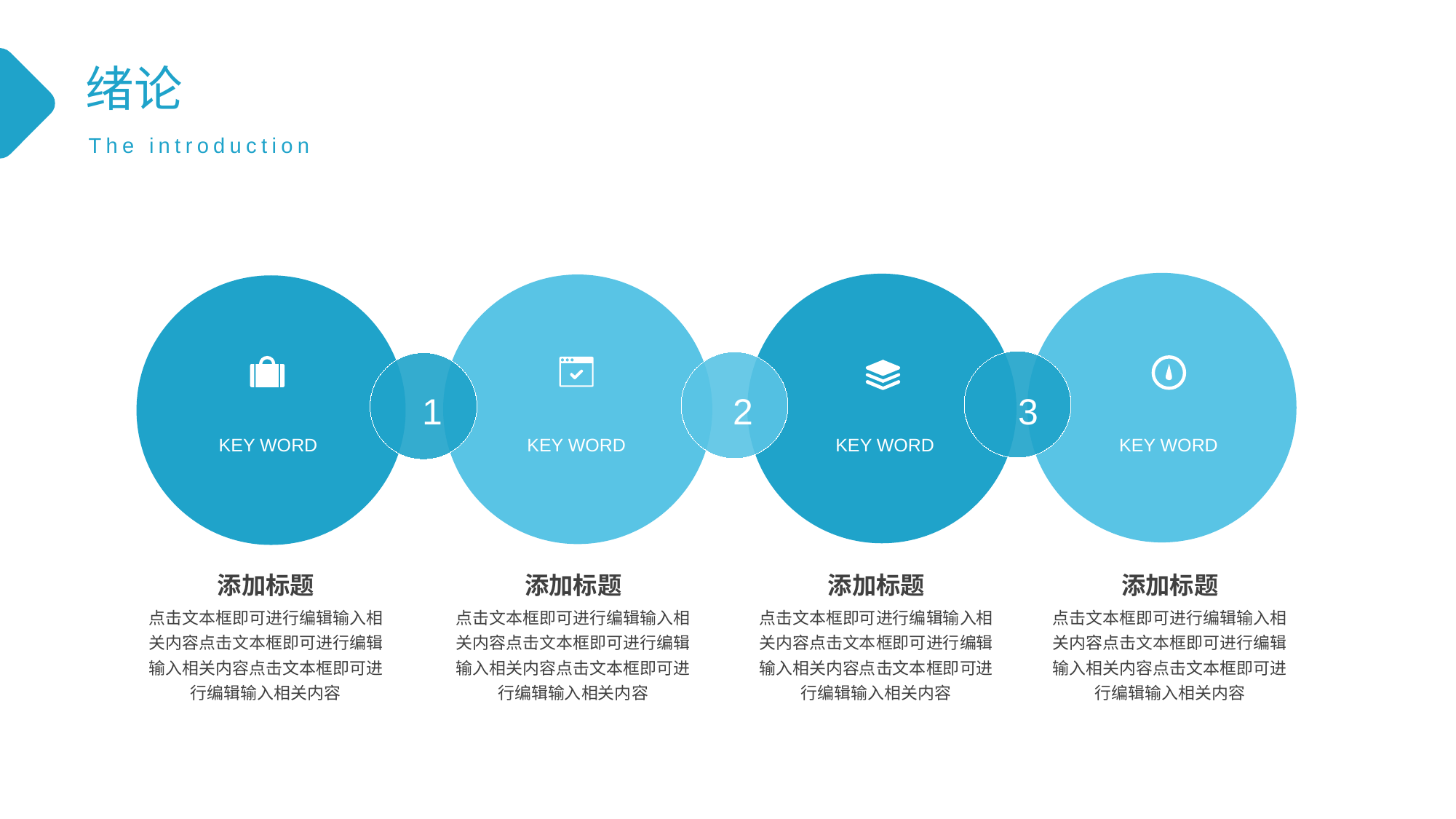

绪论

The introduction

1
2
3
KEY WORD
KEY WORD
KEY WORD
KEY WORD
添加标题
添加标题
添加标题
添加标题
点击文本框即可进行编辑输入相关内容点击文本框即可进行编辑输入相关内容点击文本框即可进行编辑输入相关内容
点击文本框即可进行编辑输入相关内容点击文本框即可进行编辑输入相关内容点击文本框即可进行编辑输入相关内容
点击文本框即可进行编辑输入相关内容点击文本框即可进行编辑输入相关内容点击文本框即可进行编辑输入相关内容
点击文本框即可进行编辑输入相关内容点击文本框即可进行编辑输入相关内容点击文本框即可进行编辑输入相关内容